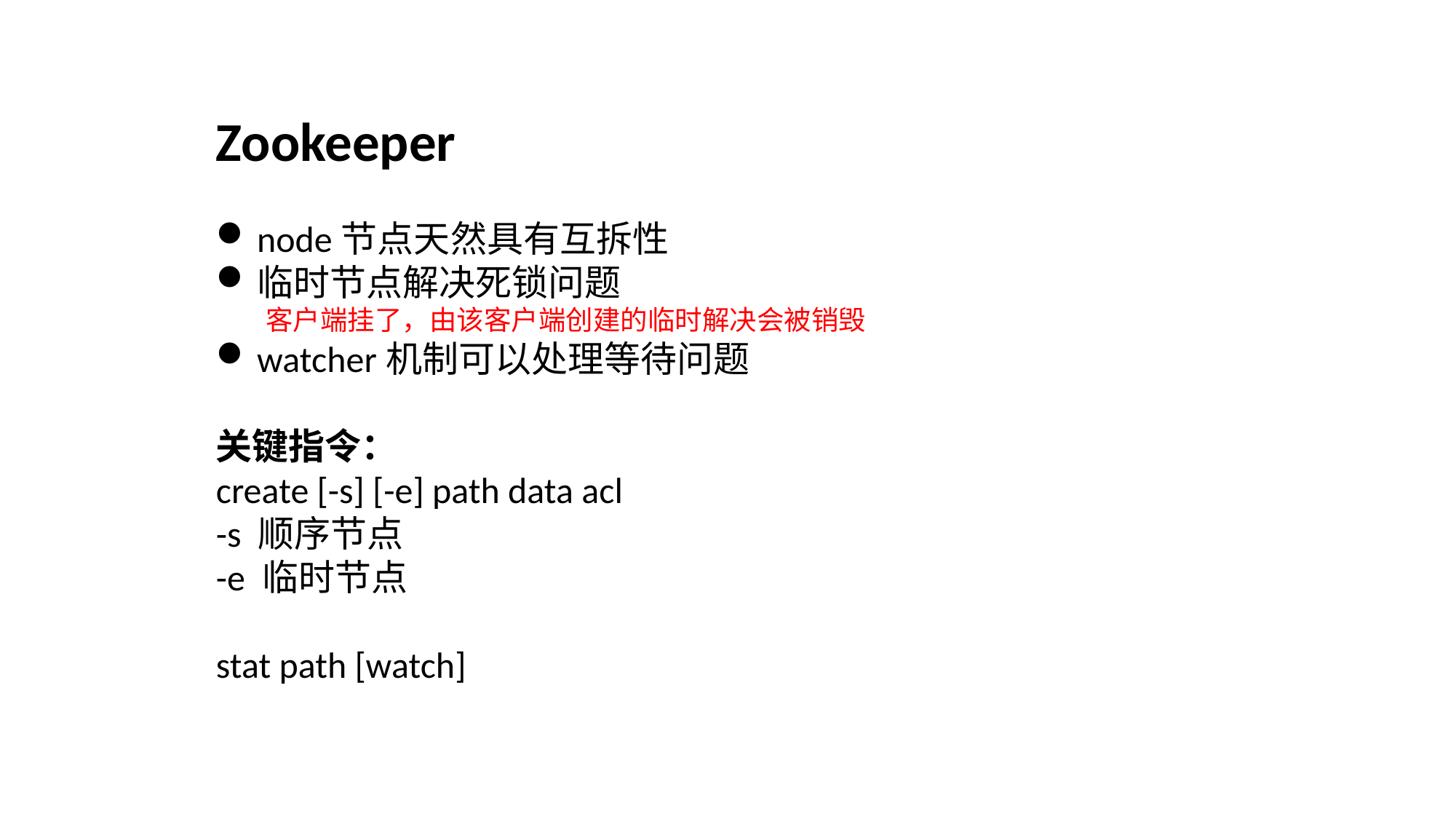

Zookeeper

node节点天然具有互拆性
临时节点解决死锁问题
       客户端挂了，由该客户端创建的临时解决会被销毁
watcher机制可以处理等待问题

关键指令：
create [-s] [-e] path data acl
-s 顺序节点
-e 临时节点

stat path [watch]